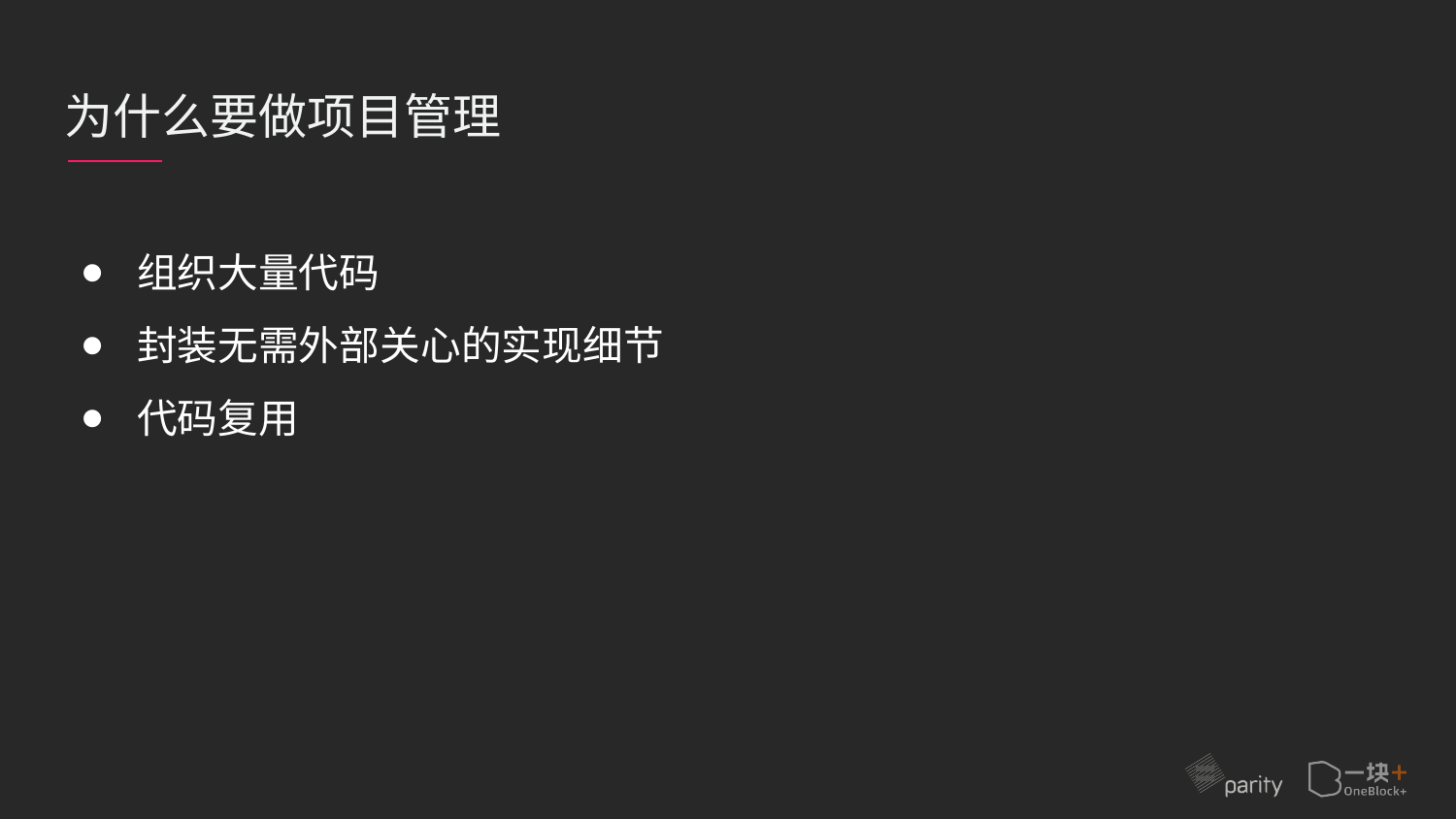

# 为什么要做项目管理
组织大量代码
封装无需外部关心的实现细节
代码复用